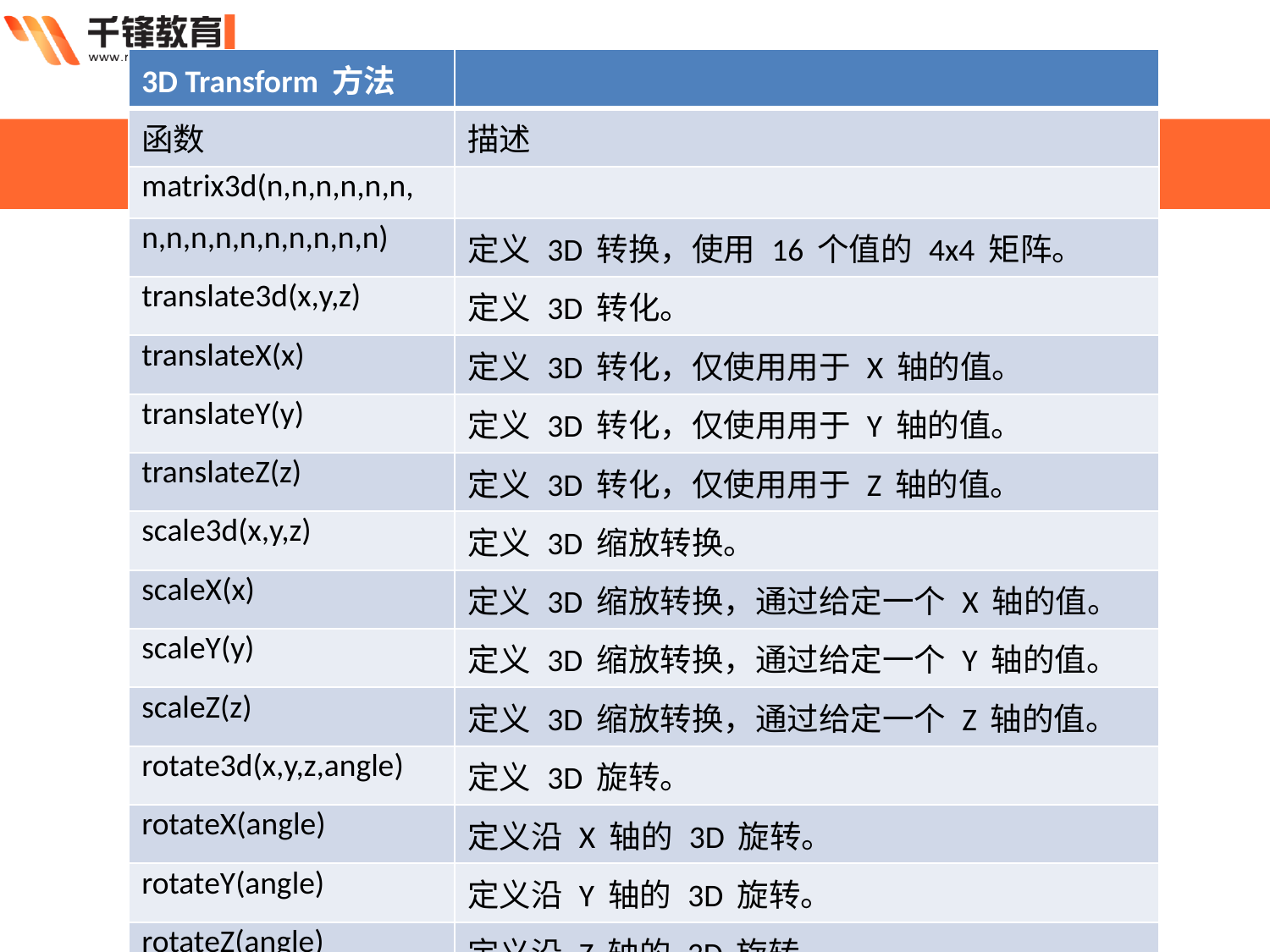

| 3D Transform 方法 |  |
| --- | --- |
| 函数 | 描述 |
| matrix3d(n,n,n,n,n,n, |  |
| n,n,n,n,n,n,n,n,n,n) | 定义 3D 转换，使用 16 个值的 4x4 矩阵。 |
| translate3d(x,y,z) | 定义 3D 转化。 |
| translateX(x) | 定义 3D 转化，仅使用用于 X 轴的值。 |
| translateY(y) | 定义 3D 转化，仅使用用于 Y 轴的值。 |
| translateZ(z) | 定义 3D 转化，仅使用用于 Z 轴的值。 |
| scale3d(x,y,z) | 定义 3D 缩放转换。 |
| scaleX(x) | 定义 3D 缩放转换，通过给定一个 X 轴的值。 |
| scaleY(y) | 定义 3D 缩放转换，通过给定一个 Y 轴的值。 |
| scaleZ(z) | 定义 3D 缩放转换，通过给定一个 Z 轴的值。 |
| rotate3d(x,y,z,angle) | 定义 3D 旋转。 |
| rotateX(angle) | 定义沿 X 轴的 3D 旋转。 |
| rotateY(angle) | 定义沿 Y 轴的 3D 旋转。 |
| rotateZ(angle) | 定义沿 Z 轴的 3D 旋转。 |
| perspective(n) | 定义 3D 转换元素的透视视图。 |
第十三章3D转换